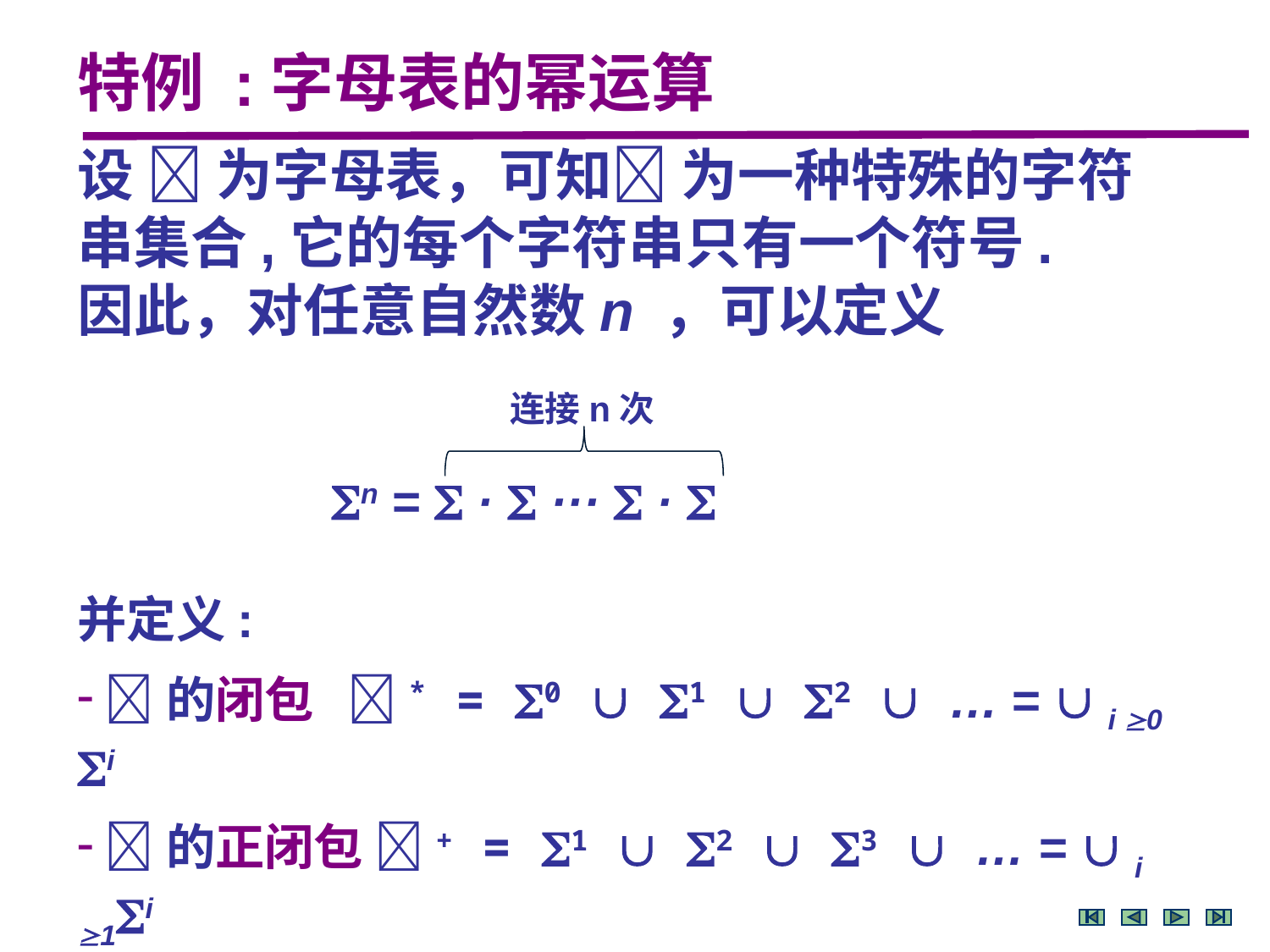

特例 :字母表的幂运算

设 Σ 为字母表，可知Σ 为一种特殊的字符串集合,它的每个字符串只有一个符号.
因此，对任意自然数n ，可以定义

		Σn = Σ · Σ ··· Σ · Σ

并定义:

 Σ的闭包   Σ* = Σ0 ∪ Σ1 ∪ Σ2 ∪ … = ∪ i ≥0 Σi

 Σ的正闭包 Σ+ = Σ1 ∪ Σ2 ∪ Σ3 ∪ … = ∪ i ≥1Σi

连接n次